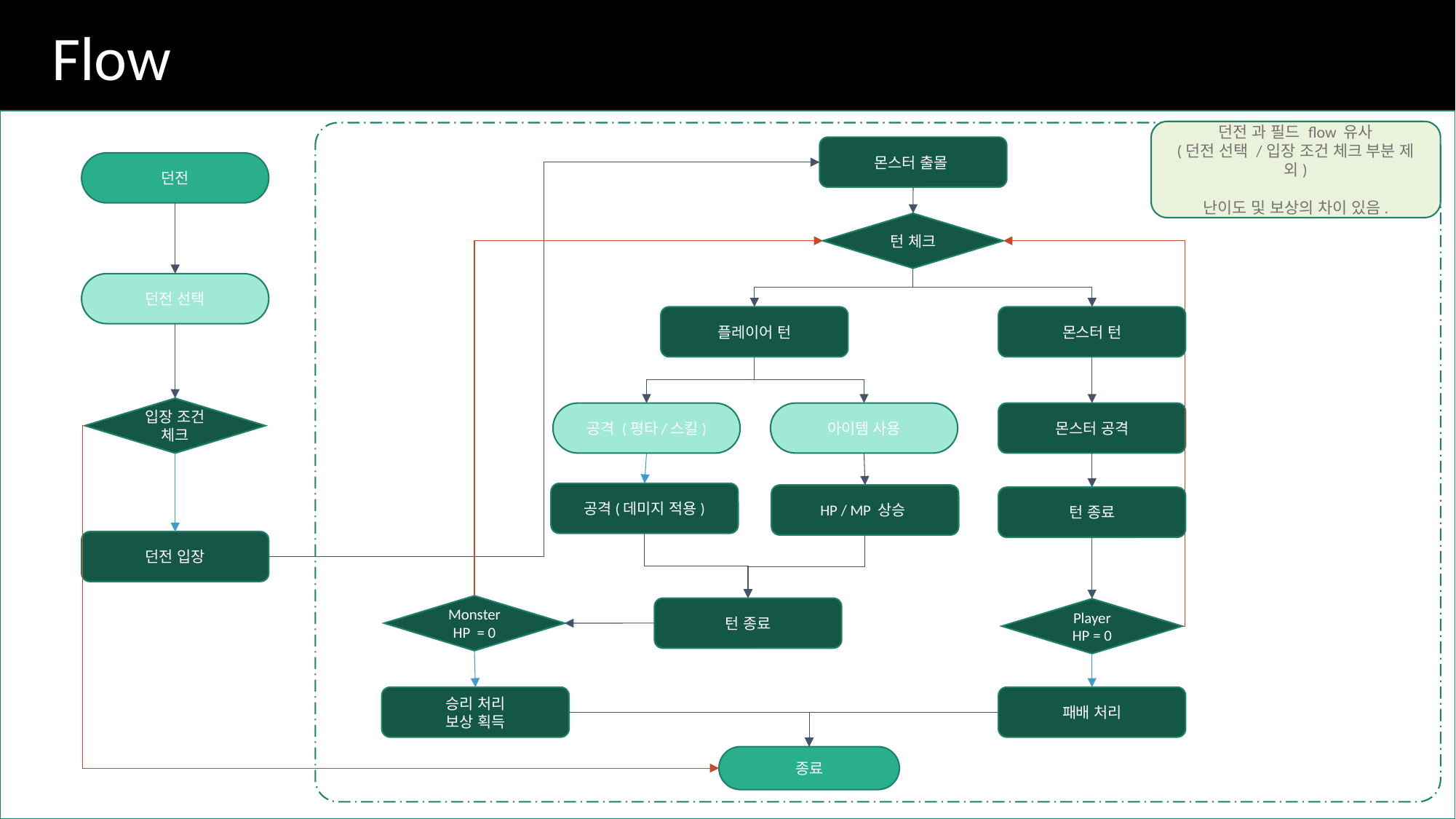

# Flow

던전 과 필드 flow 유사
(던전 선택 /입장 조건 체크 부분 제외)

난이도 및 보상의 차이 있음.

몬스터 출몰
던전
턴 체크
던전 선택
플레이어 턴
몬스터 턴
입장 조건 체크
공격 (평타/스킬)
아이템 사용
몬스터 공격
공격(데미지 적용)
HP / MP 상승
턴 종료
던전 입장
Monster
HP  = 0
턴 종료
Player
HP = 0
승리 처리
보상 획득
패배 처리
종료